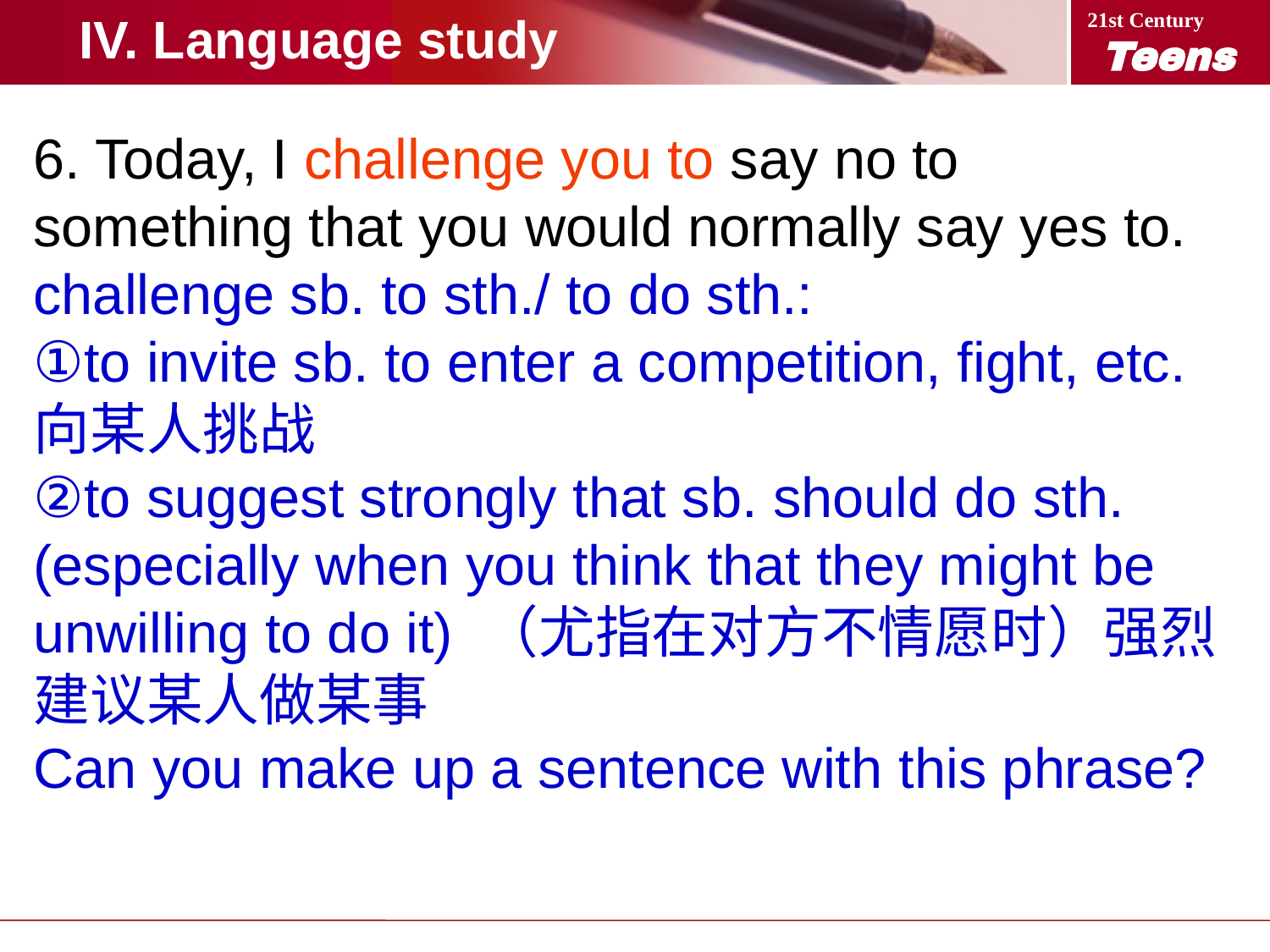

IV. Language study
6. Today, I challenge you to say no to something that you would normally say yes to.
challenge sb. to sth./ to do sth.:
to invite sb. to enter a competition, fight, etc.
向某人挑战
to suggest strongly that sb. should do sth. (especially when you think that they might be unwilling to do it) （尤指在对方不情愿时）强烈建议某人做某事
Can you make up a sentence with this phrase?